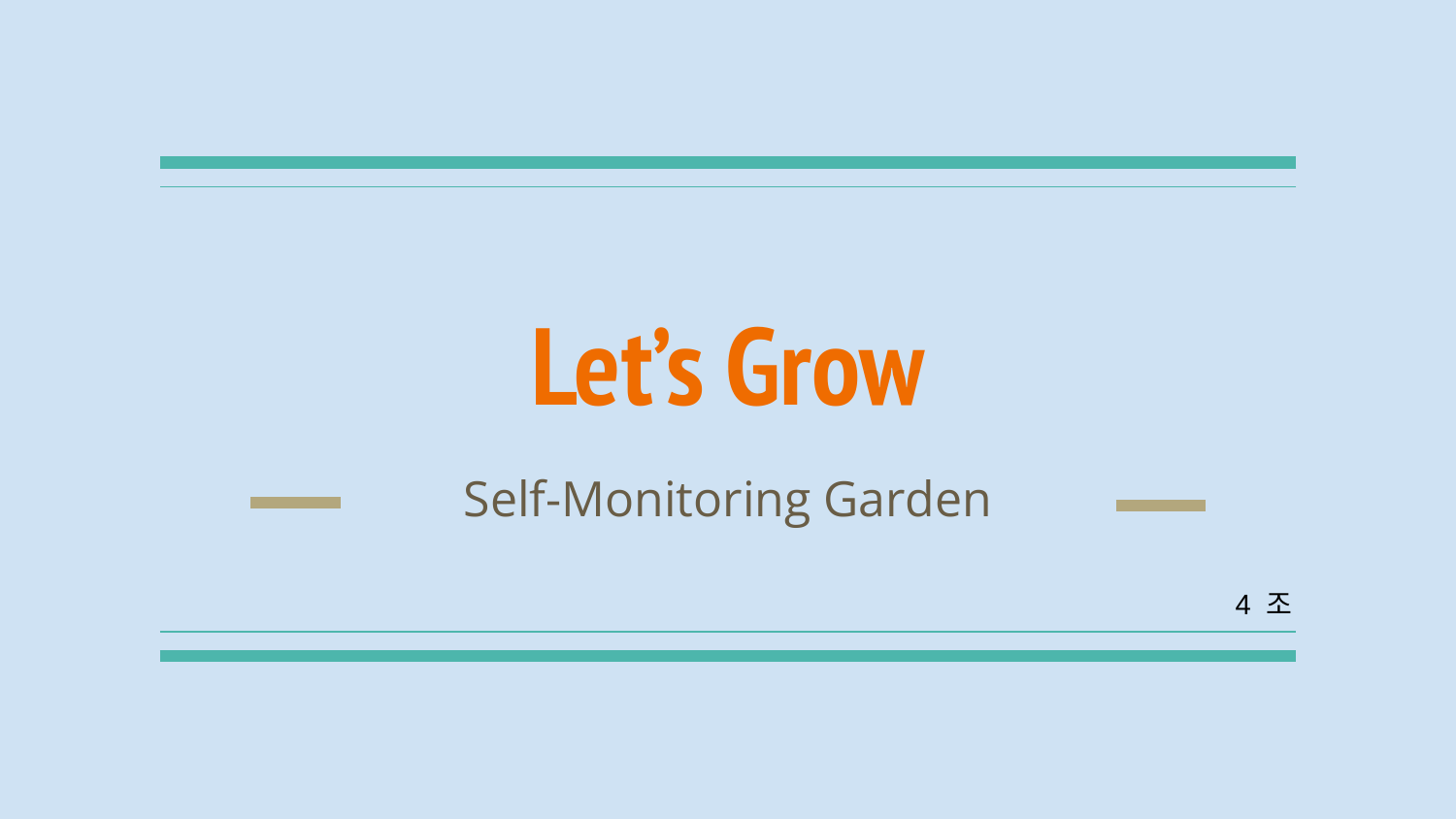

# Let’s Grow
Self-Monitoring Garden
4 조